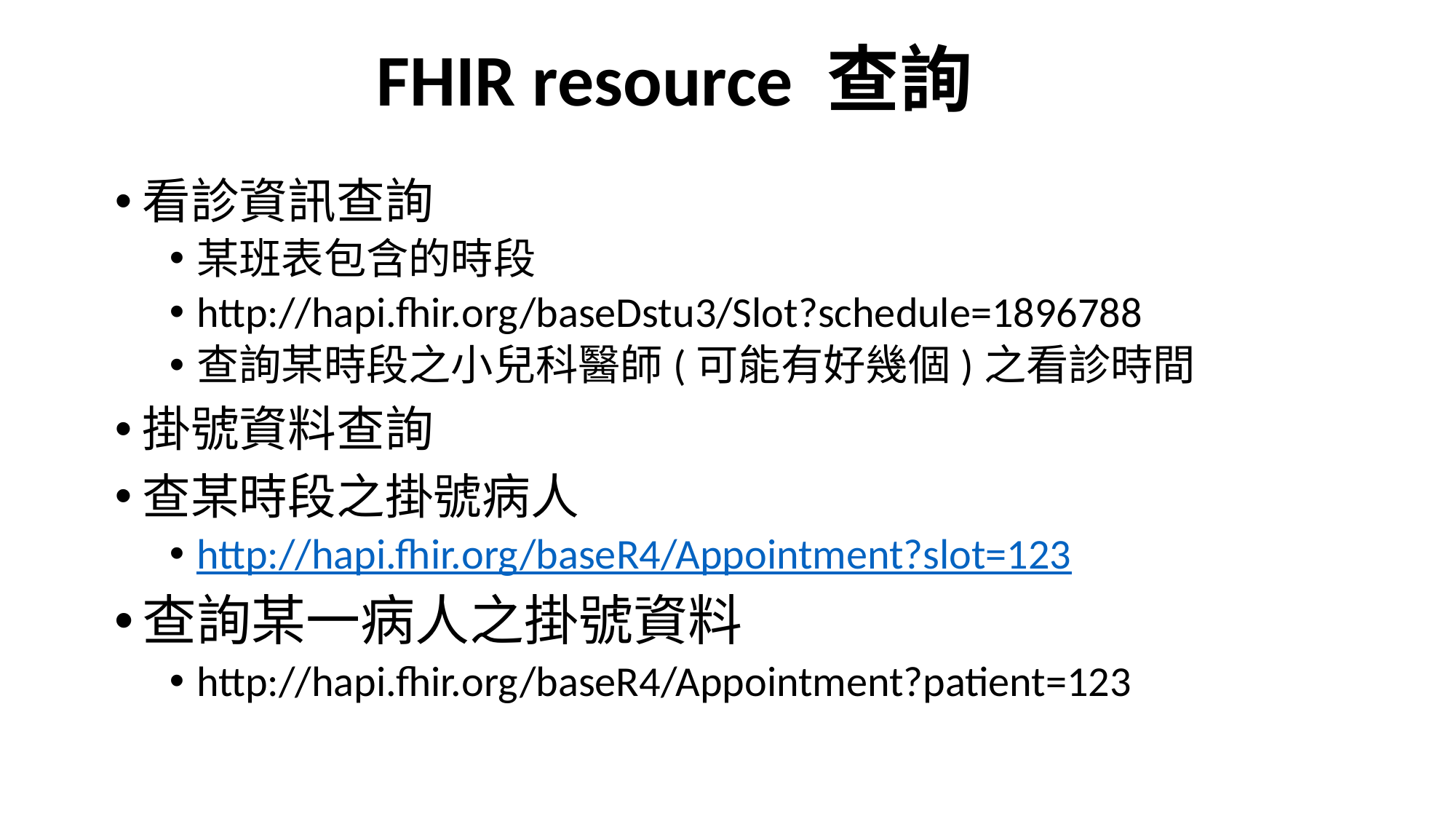

# FHIR resource 查詢
看診資訊查詢
某班表包含的時段
http://hapi.fhir.org/baseDstu3/Slot?schedule=1896788
查詢某時段之小兒科醫師(可能有好幾個)之看診時間
掛號資料查詢
查某時段之掛號病人
http://hapi.fhir.org/baseR4/Appointment?slot=123
查詢某一病人之掛號資料
http://hapi.fhir.org/baseR4/Appointment?patient=123